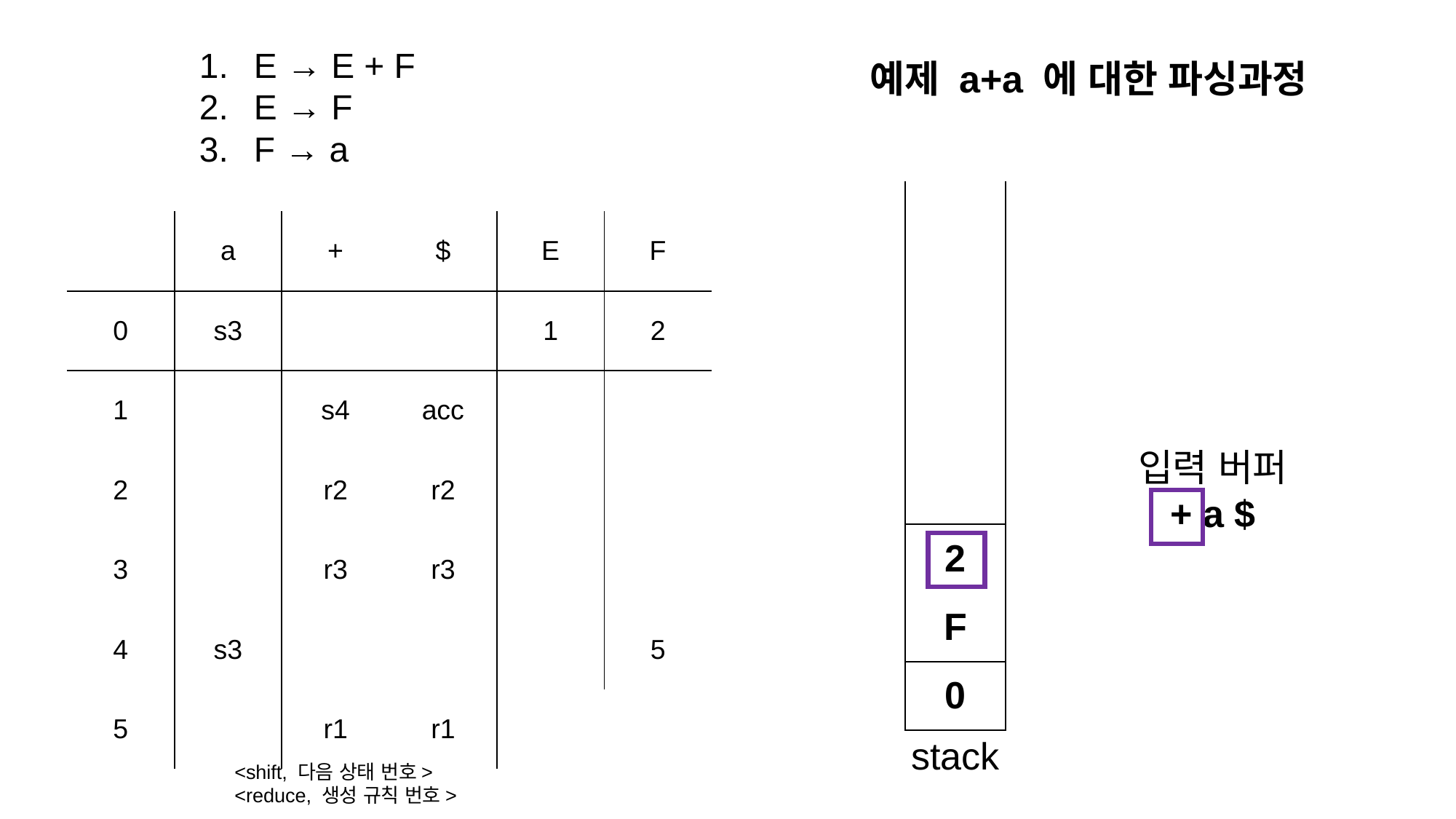

E → E + F
E → F
F → a
예제 a+a 에 대한 파싱과정
|  |
| --- |
|  |
|  |
|  |
|  |
| 2 |
| F |
| 0 |
|  | a | + | $ | E | F |
| --- | --- | --- | --- | --- | --- |
| 0 | s3 |  |  | 1 | 2 |
| 1 |  | s4 | acc |  |  |
| 2 |  | r2 | r2 |  |  |
| 3 |  | r3 | r3 |  |  |
| 4 | s3 |  |  |  | 5 |
| 5 |  | r1 | r1 |  |  |
입력 버퍼
+ a $

stack
<shift, 다음 상태 번호>
<reduce, 생성 규칙 번호>